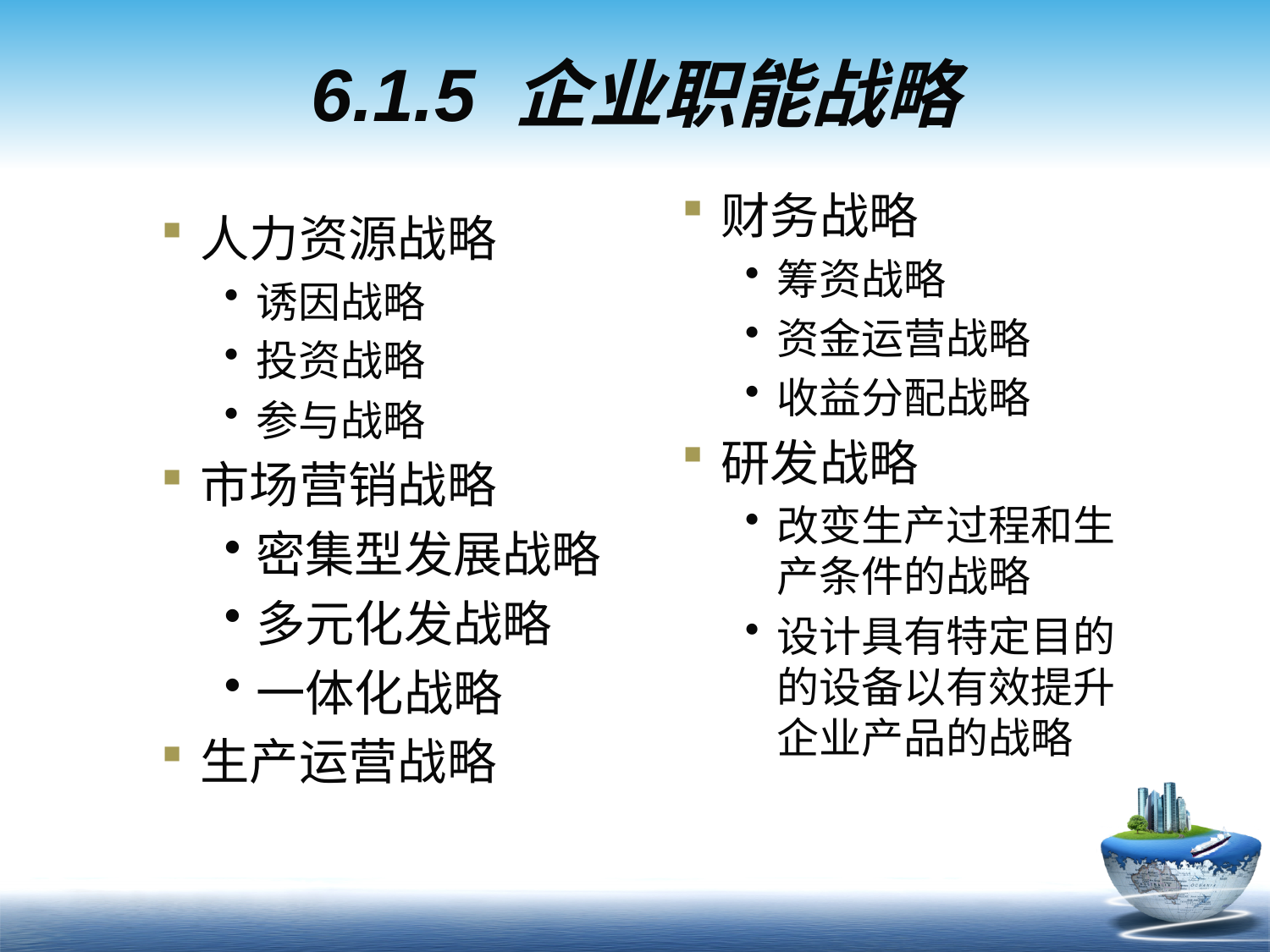

# 6.1.5 企业职能战略
财务战略
筹资战略
资金运营战略
收益分配战略
研发战略
改变生产过程和生产条件的战略
设计具有特定目的的设备以有效提升企业产品的战略
人力资源战略
诱因战略
投资战略
参与战略
市场营销战略
密集型发展战略
多元化发战略
一体化战略
生产运营战略